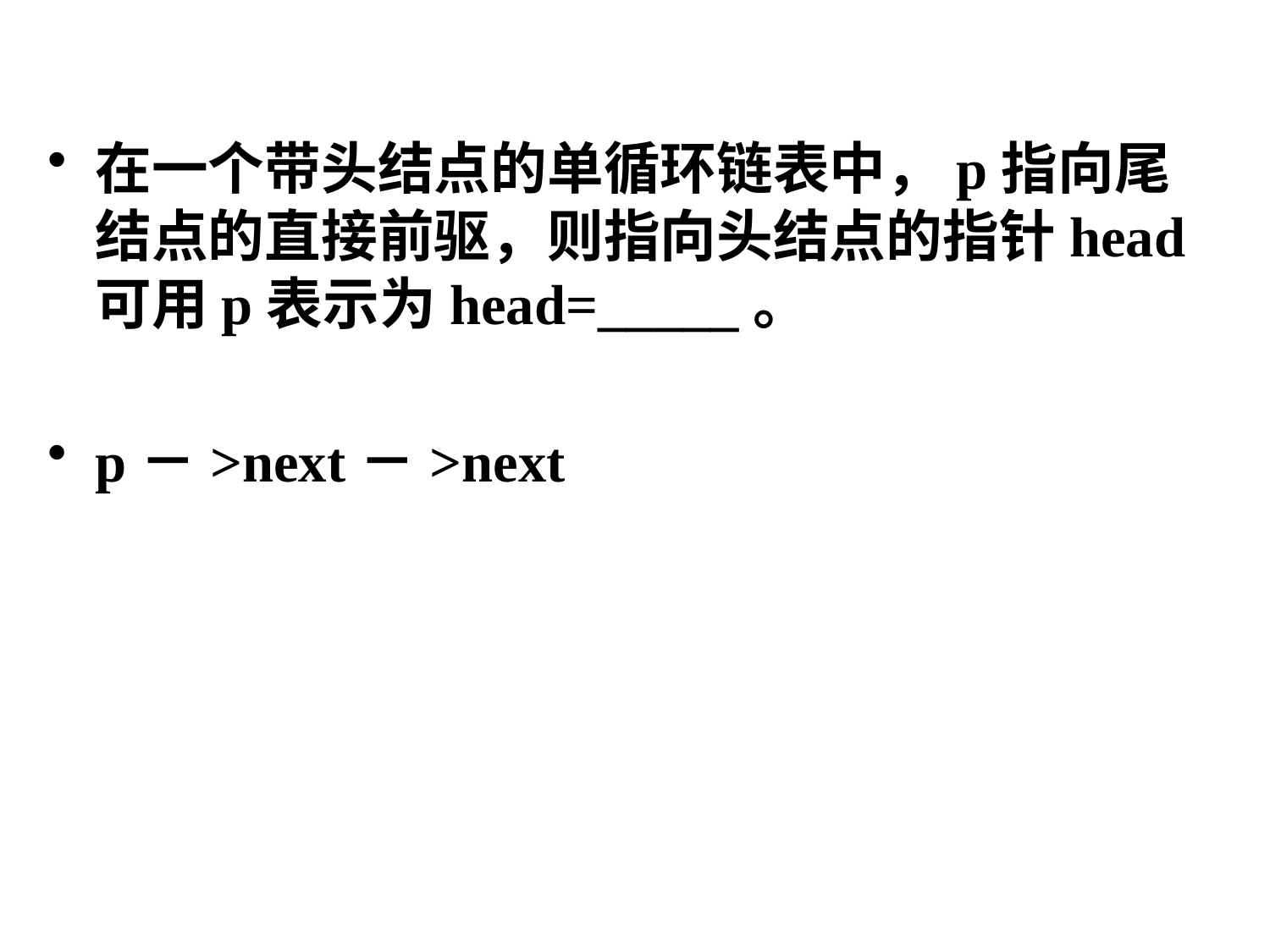

在一个带头结点的单循环链表中，p指向尾结点的直接前驱，则指向头结点的指针head可用p表示为head=_____。

p－>next－>next